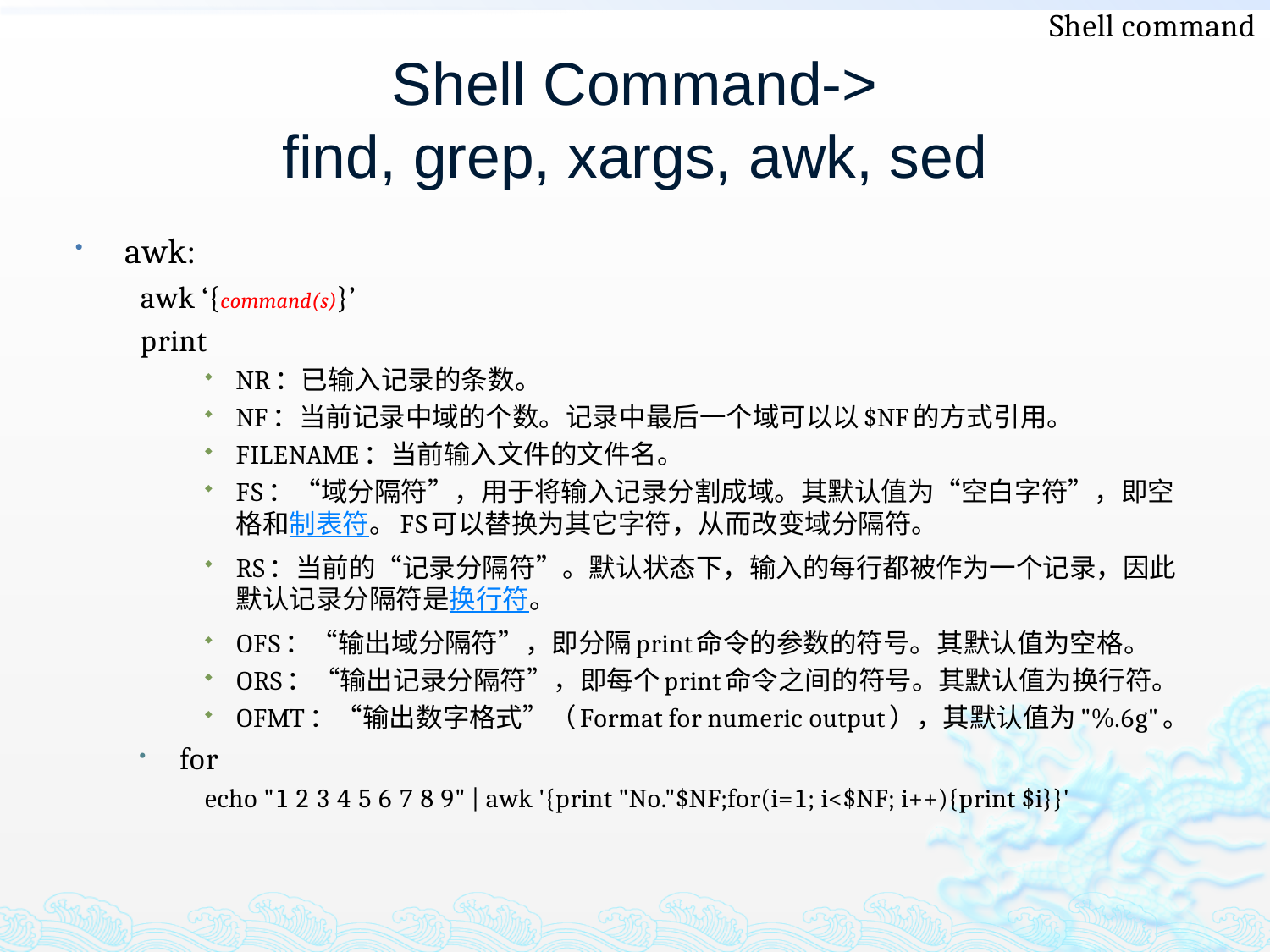

Shell command
# Shell Command-> find, grep, xargs, awk, sed
awk:
awk ‘{command(s)}’
print
NR：已输入记录的条数。
NF：当前记录中域的个数。记录中最后一个域可以以$NF的方式引用。
FILENAME：当前输入文件的文件名。
FS：“域分隔符”，用于将输入记录分割成域。其默认值为“空白字符”，即空格和制表符。FS可以替换为其它字符，从而改变域分隔符。
RS：当前的“记录分隔符”。默认状态下，输入的每行都被作为一个记录，因此默认记录分隔符是换行符。
OFS：“输出域分隔符”，即分隔print命令的参数的符号。其默认值为空格。
ORS：“输出记录分隔符”，即每个print命令之间的符号。其默认值为换行符。
OFMT：“输出数字格式”（Format for numeric output），其默认值为"%.6g"。
for
echo "1 2 3 4 5 6 7 8 9" | awk '{print "No."$NF;for(i=1; i<$NF; i++){print $i}}'